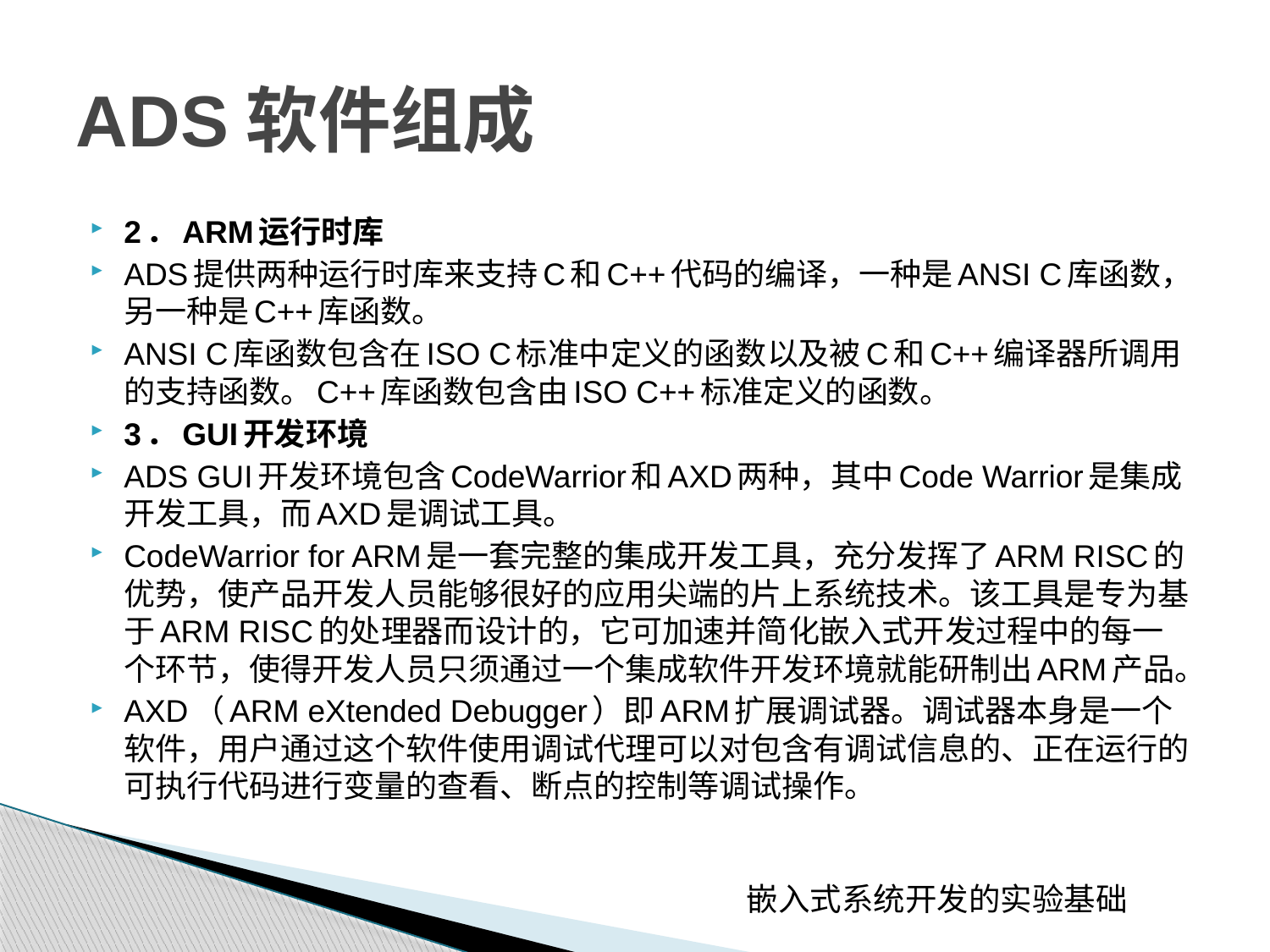

# ADS软件组成
2．ARM运行时库
ADS提供两种运行时库来支持C和C++代码的编译，一种是ANSI C库函数，另一种是C++库函数。
ANSI C库函数包含在ISO C标准中定义的函数以及被C和C++编译器所调用的支持函数。C++库函数包含由ISO C++标准定义的函数。
3．GUI开发环境
ADS GUI开发环境包含CodeWarrior和AXD两种，其中Code Warrior是集成开发工具，而AXD是调试工具。
CodeWarrior for ARM是一套完整的集成开发工具，充分发挥了ARM RISC的优势，使产品开发人员能够很好的应用尖端的片上系统技术。该工具是专为基于ARM RISC的处理器而设计的，它可加速并简化嵌入式开发过程中的每一个环节，使得开发人员只须通过一个集成软件开发环境就能研制出ARM产品。
AXD（ARM eXtended Debugger）即ARM扩展调试器。调试器本身是一个软件，用户通过这个软件使用调试代理可以对包含有调试信息的、正在运行的可执行代码进行变量的查看、断点的控制等调试操作。
嵌入式系统开发的实验基础